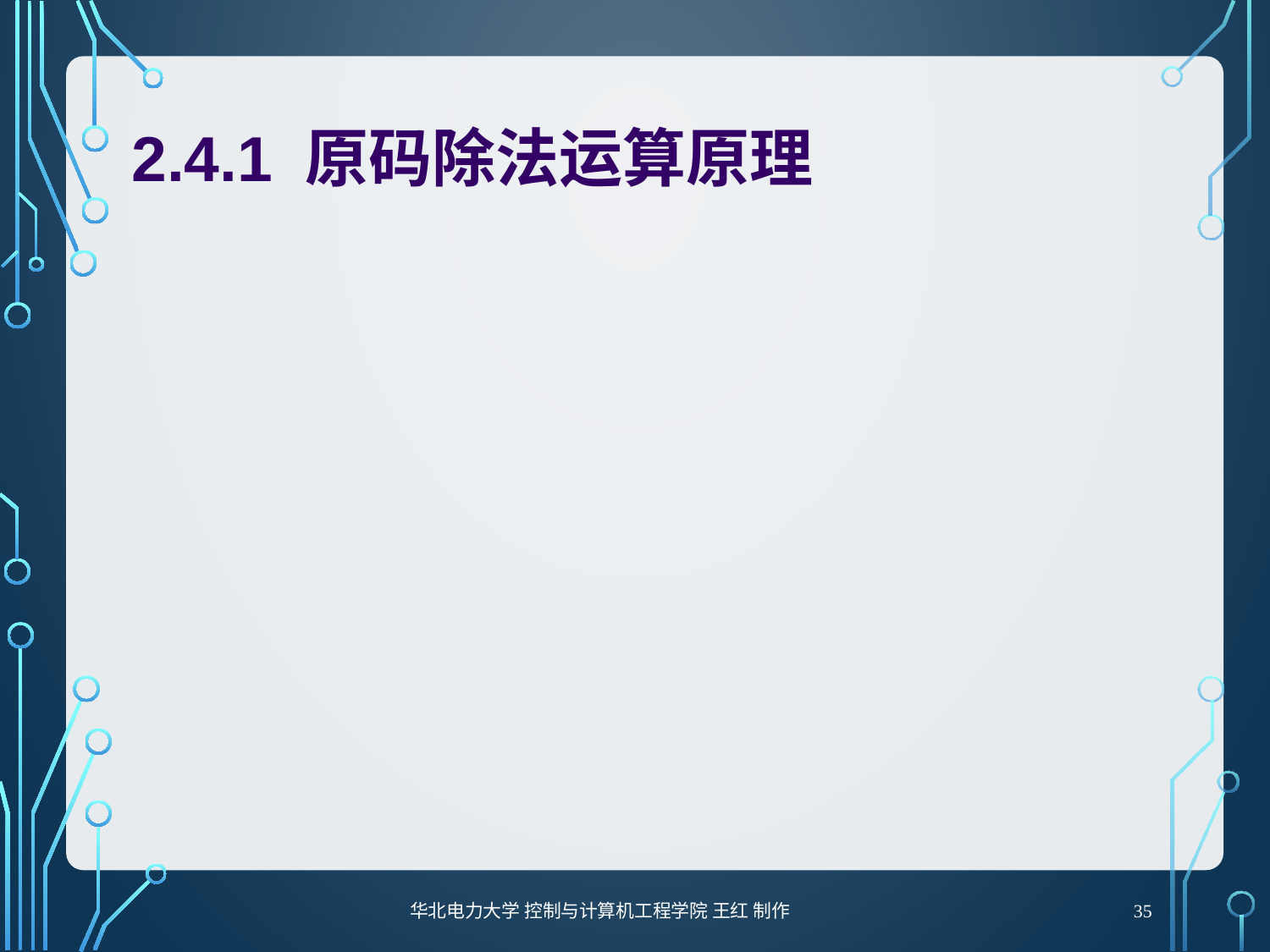

# 2.4.1 原码除法运算原理

35
华北电力大学 控制与计算机工程学院 王红 制作